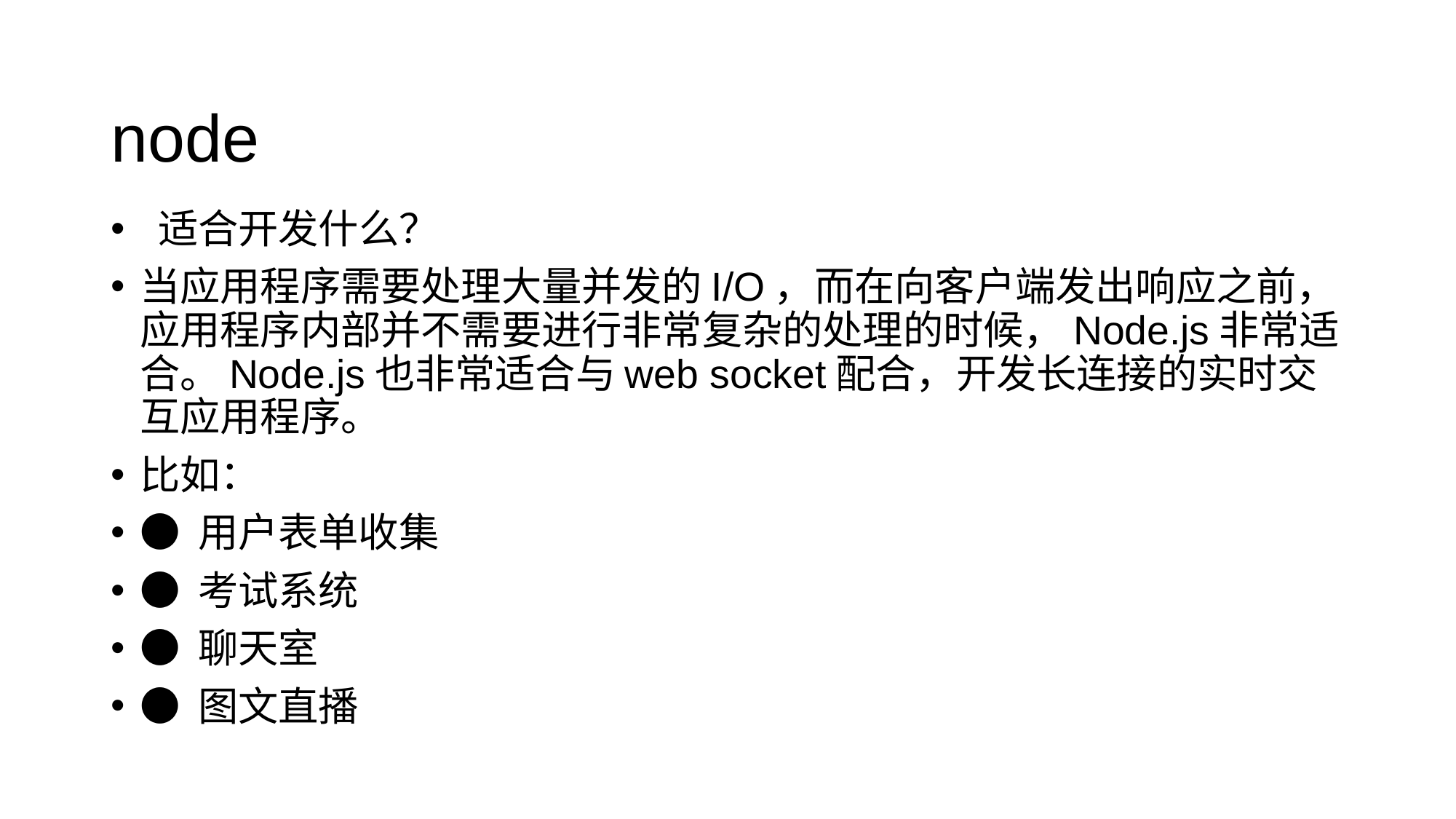

# node
 适合开发什么？
当应用程序需要处理大量并发的I/O，而在向客户端发出响应之前，应用程序内部并不需要进行非常复杂的处理的时候，Node.js非常适合。Node.js也非常适合与web socket配合，开发长连接的实时交互应用程序。
比如：
● 用户表单收集
● 考试系统
● 聊天室
● 图文直播